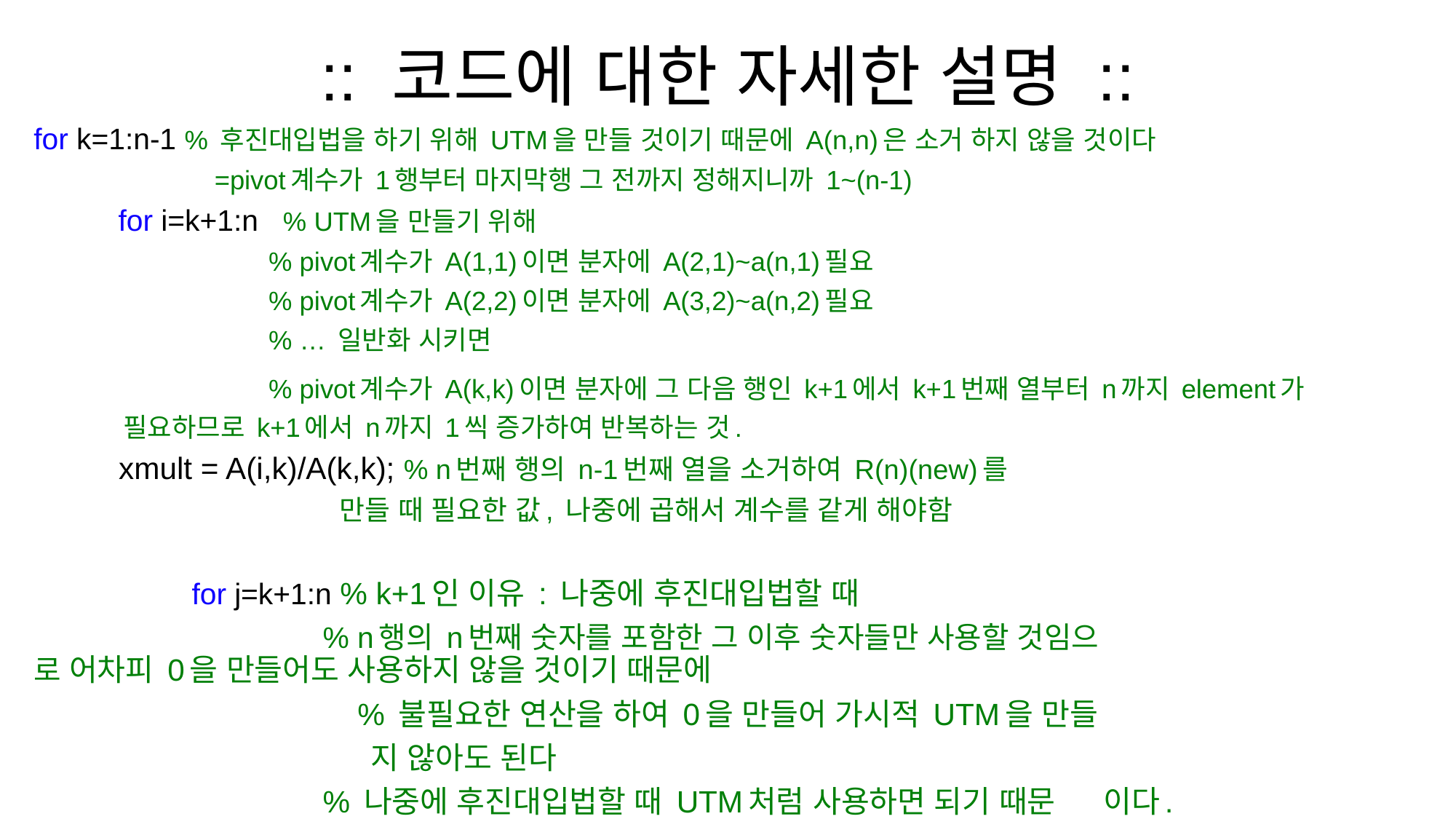

# :: 코드에 대한 자세한 설명 ::
for k=1:n-1 % 후진대입법을 하기 위해 UTM을 만들 것이기 때문에 A(n,n)은 소거 하지 않을 것이다
	              =pivot계수가 1행부터 마지막행 그 전까지 정해지니까 1~(n-1)
	 for i=k+1:n   % UTM을 만들기 위해
		           % pivot계수가 A(1,1)이면 분자에 A(2,1)~a(n,1)필요
		           % pivot계수가 A(2,2)이면 분자에 A(3,2)~a(n,2)필요
		           % … 일반화 시키면
		           % pivot계수가 A(k,k)이면 분자에 그 다음 행인 k+1에서 k+1번째 열부터 n까지 element가 		              필요하므로 k+1에서 n까지 1씩 증가하여 반복하는 것.
	 xmult = A(i,k)/A(k,k); % n번째 행의 n-1번째 열을 소거하여 R(n)(new)를
 				만들 때 필요한 값, 나중에 곱해서 계수를 같게 해야함

		 for j=k+1:n % k+1인 이유 : 나중에 후진대입법할 때
			       % n행의 n번째 숫자를 포함한 그 이후 숫자들만 사용할 것임으			        	          로 어차피 0을 만들어도 사용하지 않을 것이기 때문에
		                    % 불필요한 연산을 하여 0을 만들어 가시적 UTM을 만들
		   	            지 않아도 된다
			       % 나중에 후진대입법할 때 UTM처럼 사용하면 되기 때문	이다.